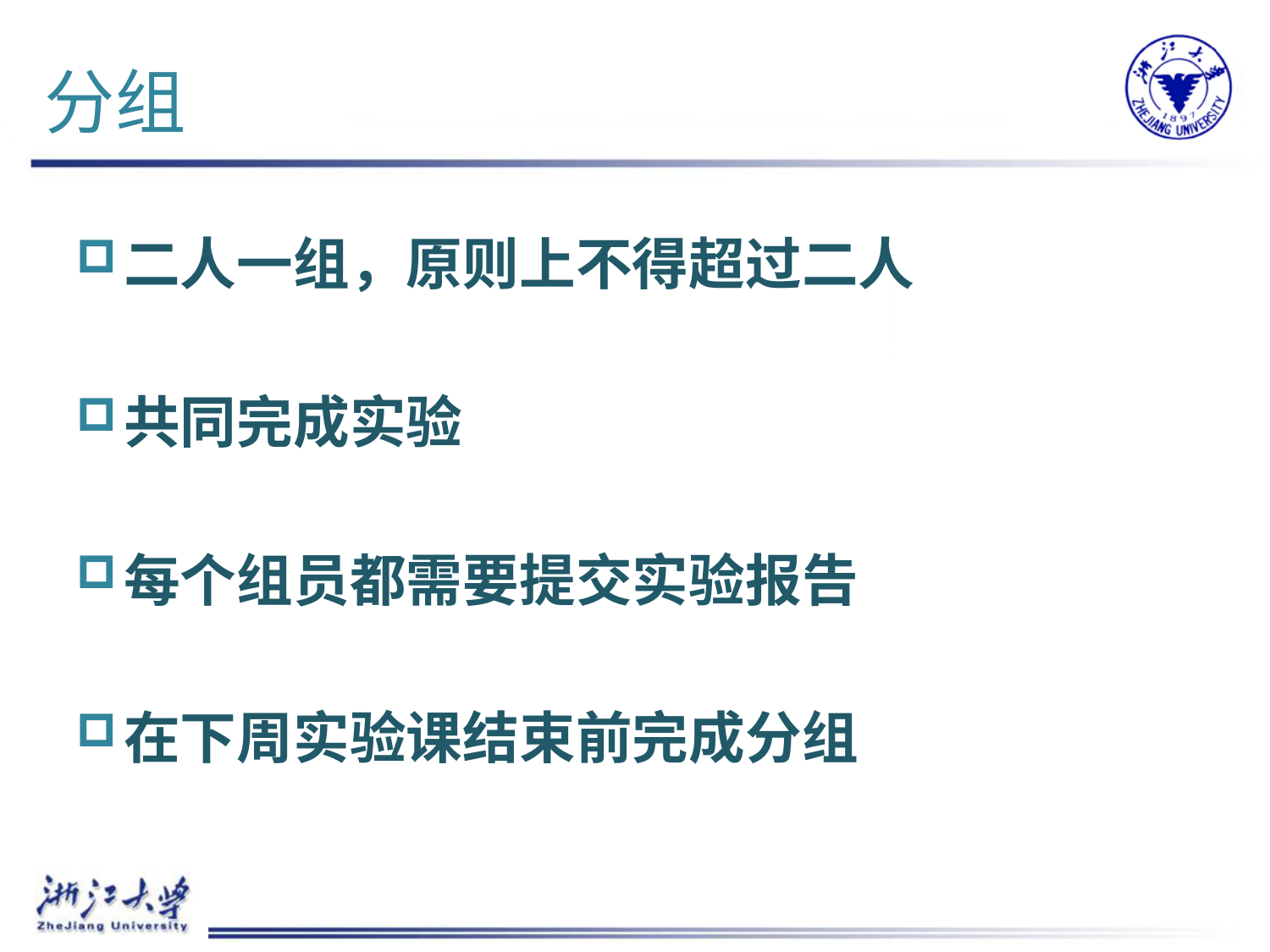

# 分组
二人一组，原则上不得超过二人

共同完成实验

每个组员都需要提交实验报告

在下周实验课结束前完成分组